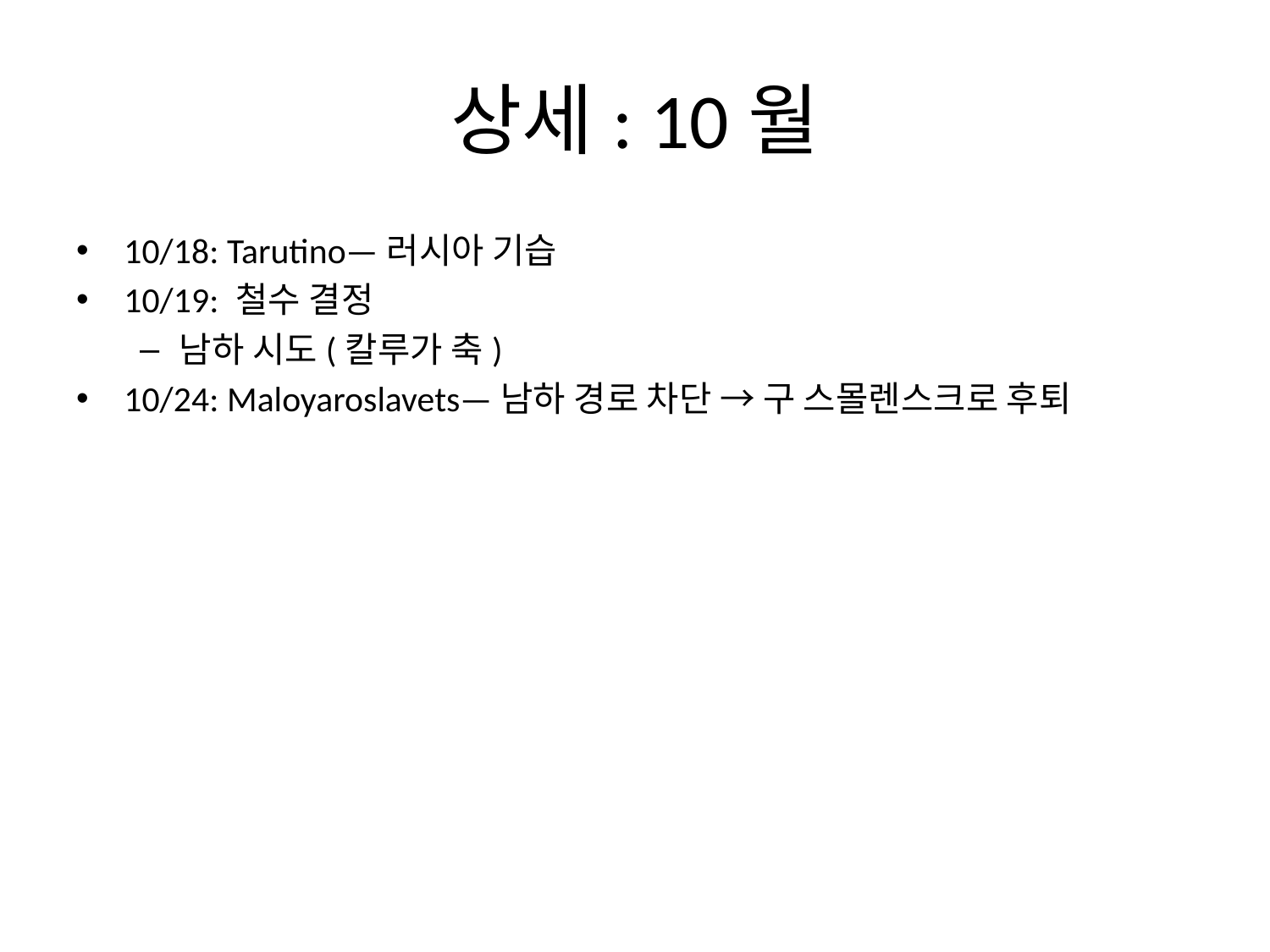

# 상세: 10월
10/18: Tarutino—러시아 기습
10/19: 철수 결정
남하 시도(칼루가 축)
10/24: Maloyaroslavets—남하 경로 차단 → 구 스몰렌스크로 후퇴